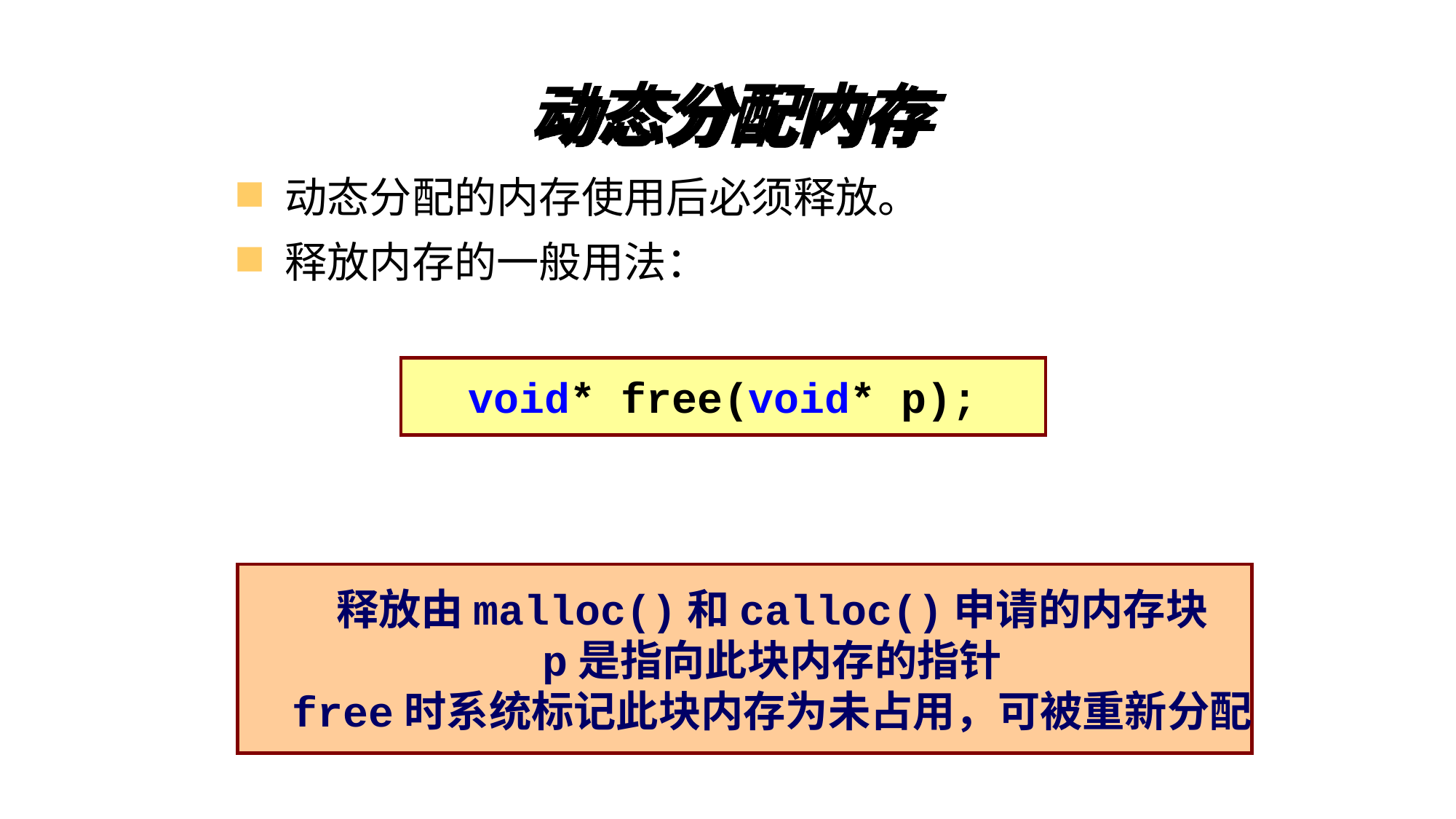

# 动态分配内存
动态分配的内存使用后必须释放。
释放内存的一般用法：
void* free(void* p);
释放由malloc()和calloc()申请的内存块
p是指向此块内存的指针
free时系统标记此块内存为未占用，可被重新分配